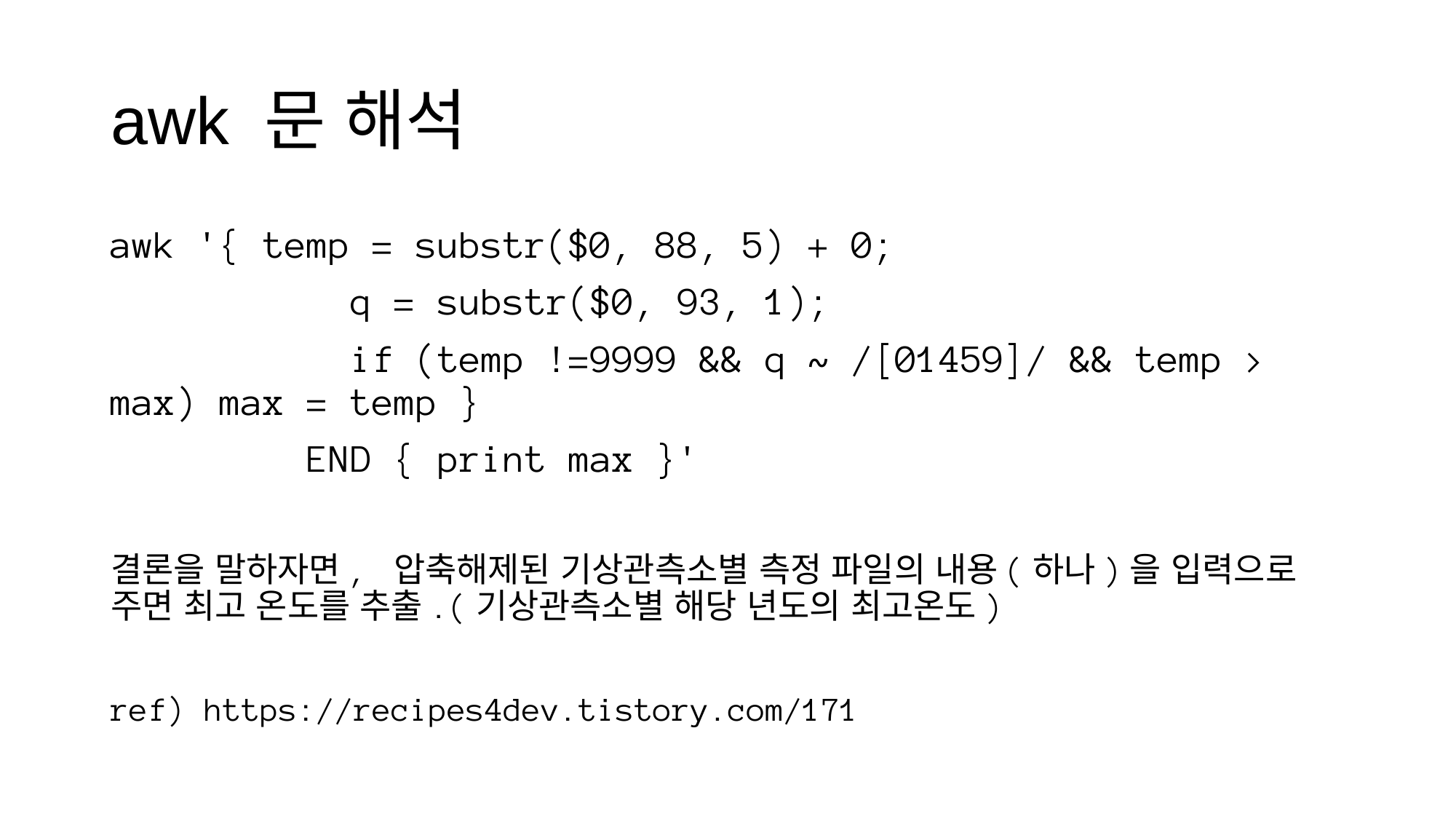

# awk 문 해석
awk '{ temp = substr($0, 88, 5) + 0;
           q = substr($0, 93, 1);
           if (temp !=9999 && q ~ /[01459]/ && temp > max) max = temp }
         END { print max }'

결론을 말하자면, 압축해제된 기상관측소별 측정 파일의 내용(하나)을 입력으로 주면 최고 온도를 추출.(기상관측소별 해당 년도의 최고온도)

ref) https://recipes4dev.tistory.com/171